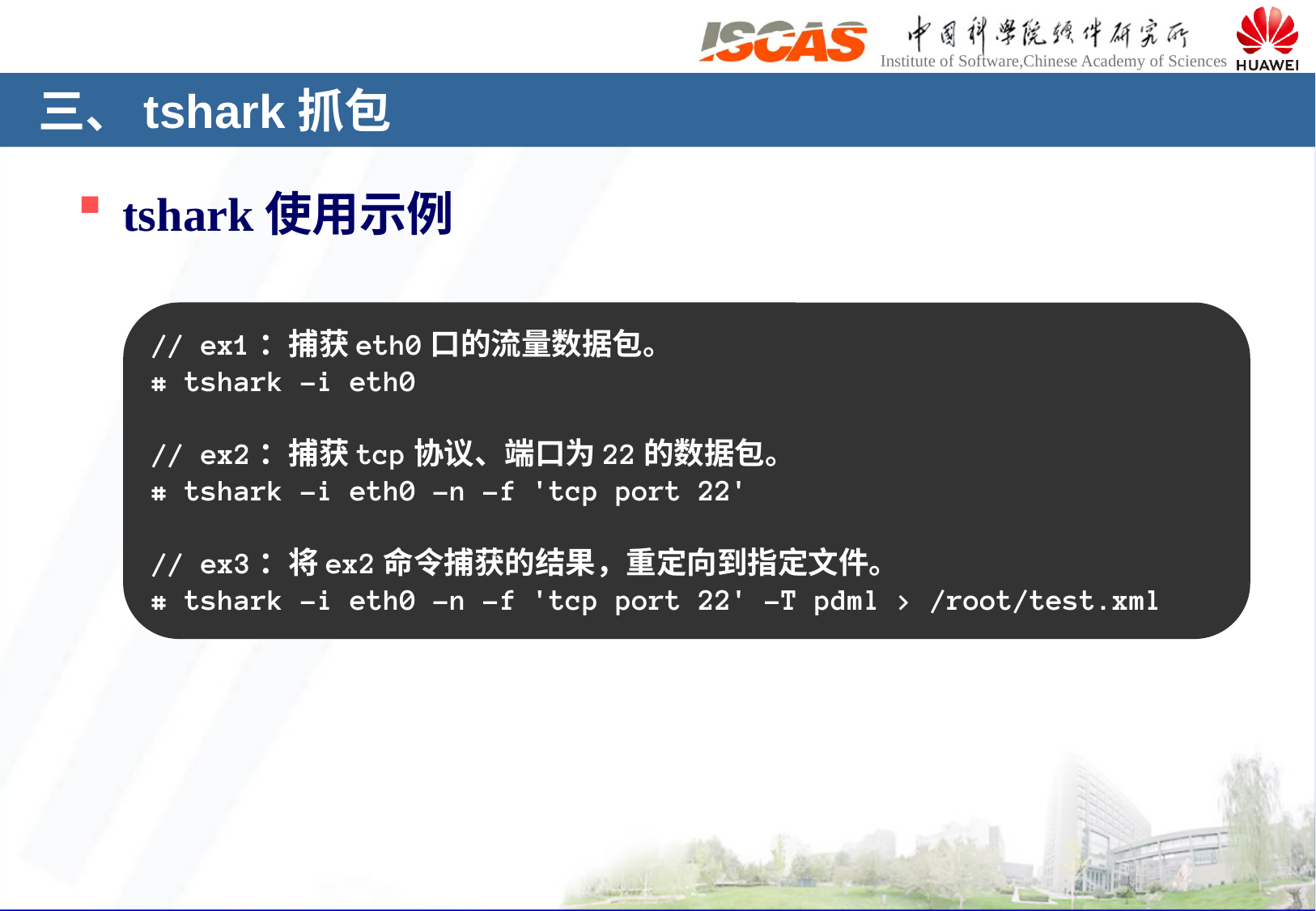

# 三、tshark抓包
tshark使用示例

// ex1：捕获eth0口的流量数据包。
# tshark -i eth0

// ex2：捕获tcp协议、端口为22的数据包。
# tshark -i eth0 -n -f 'tcp port 22'

// ex3：将ex2命令捕获的结果，重定向到指定文件。
# tshark -i eth0 -n -f 'tcp port 22' -T pdml > /root/test.xml